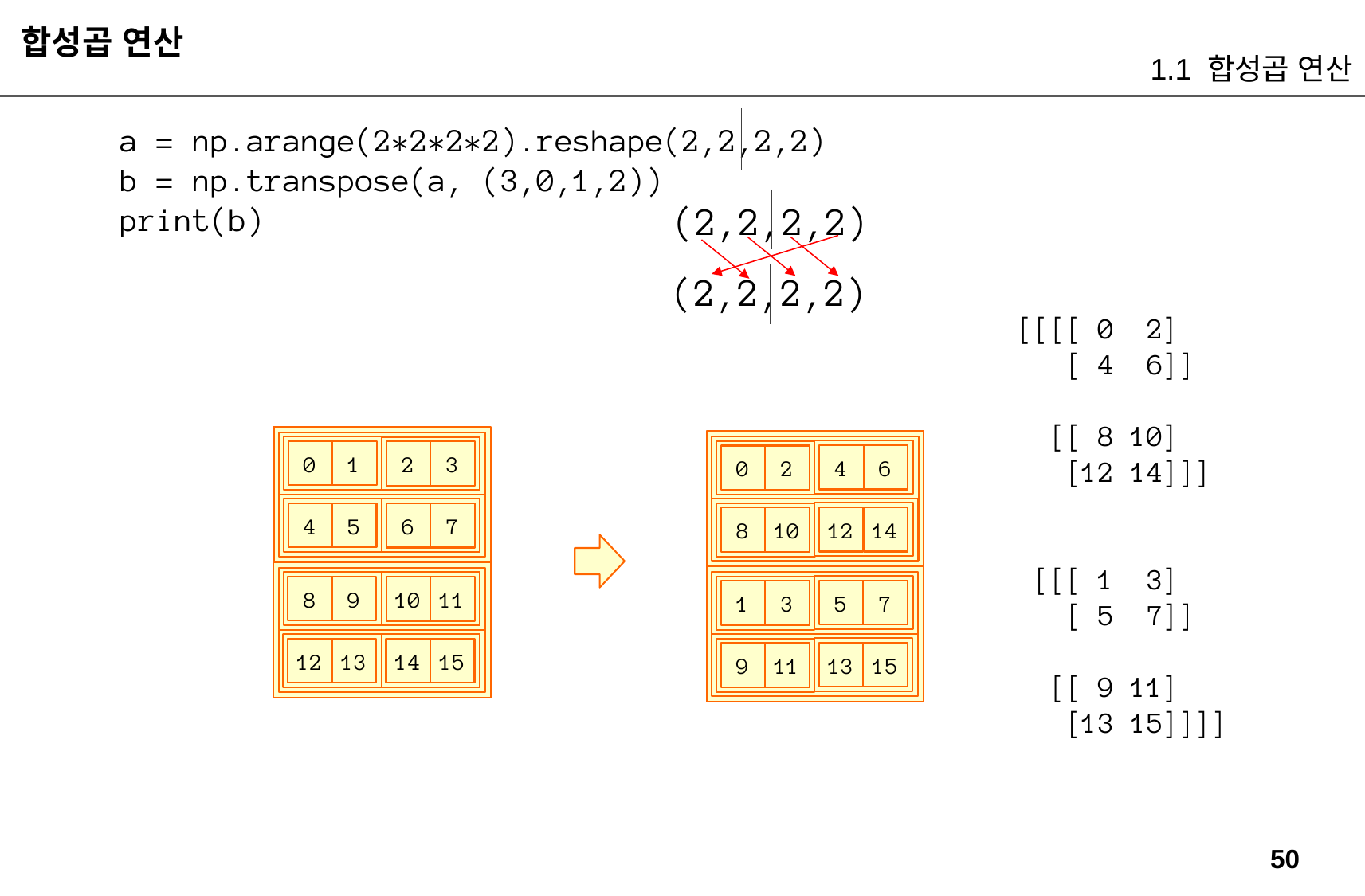

합성곱 연산
1.1 합성곱 연산
a = np.arange(2*2*2*2).reshape(2,2,2,2)
b = np.transpose(a, (3,0,1,2))
print(b)
(2,2,2,2)
(2,2,2,2)
[[[[ 0  2]
   [ 4  6]]

  [[ 8 10]
   [12 14]]]

 [[[ 1  3]
   [ 5  7]]

  [[ 9 11]
   [13 15]]]]

0
1
2
3
4
6
0
2

4
5
6
7
12
14
8
10

8
9
10
11
5
7
1
3

12
13
14
15
13
15
9
11